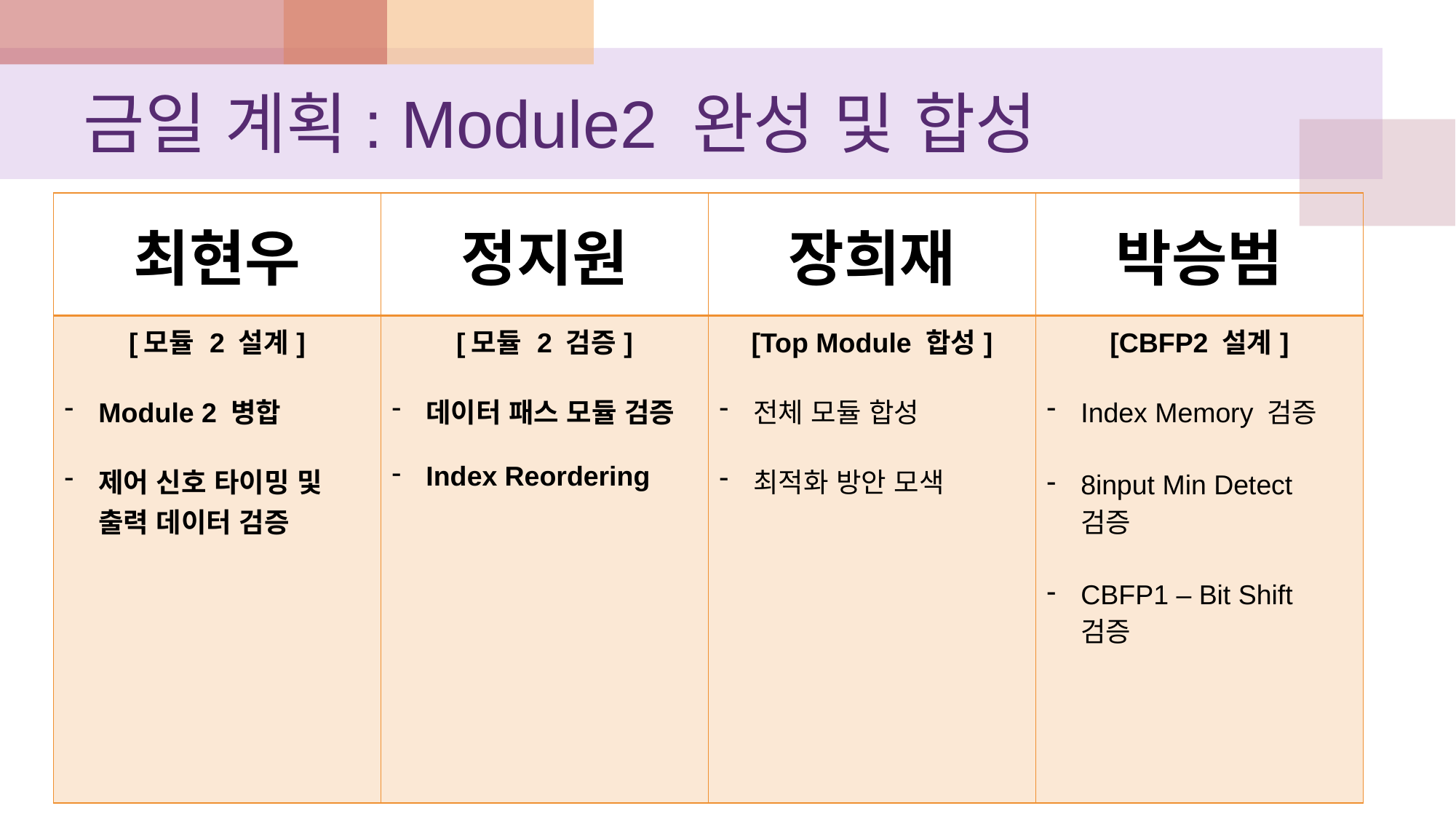

# 금일 계획: Module2 완성 및 합성
| 최현우 | 정지원 | 장희재 | 박승범 |
| --- | --- | --- | --- |
| [모듈 2 설계] Module 2 병합 제어 신호 타이밍 및 출력 데이터 검증 | [모듈 2 검증] 데이터 패스 모듈 검증 Index Reordering | [Top Module 합성] 전체 모듈 합성 최적화 방안 모색 | [CBFP2 설계] Index Memory 검증 8input Min Detect 검증 CBFP1 – Bit Shift 검증 |